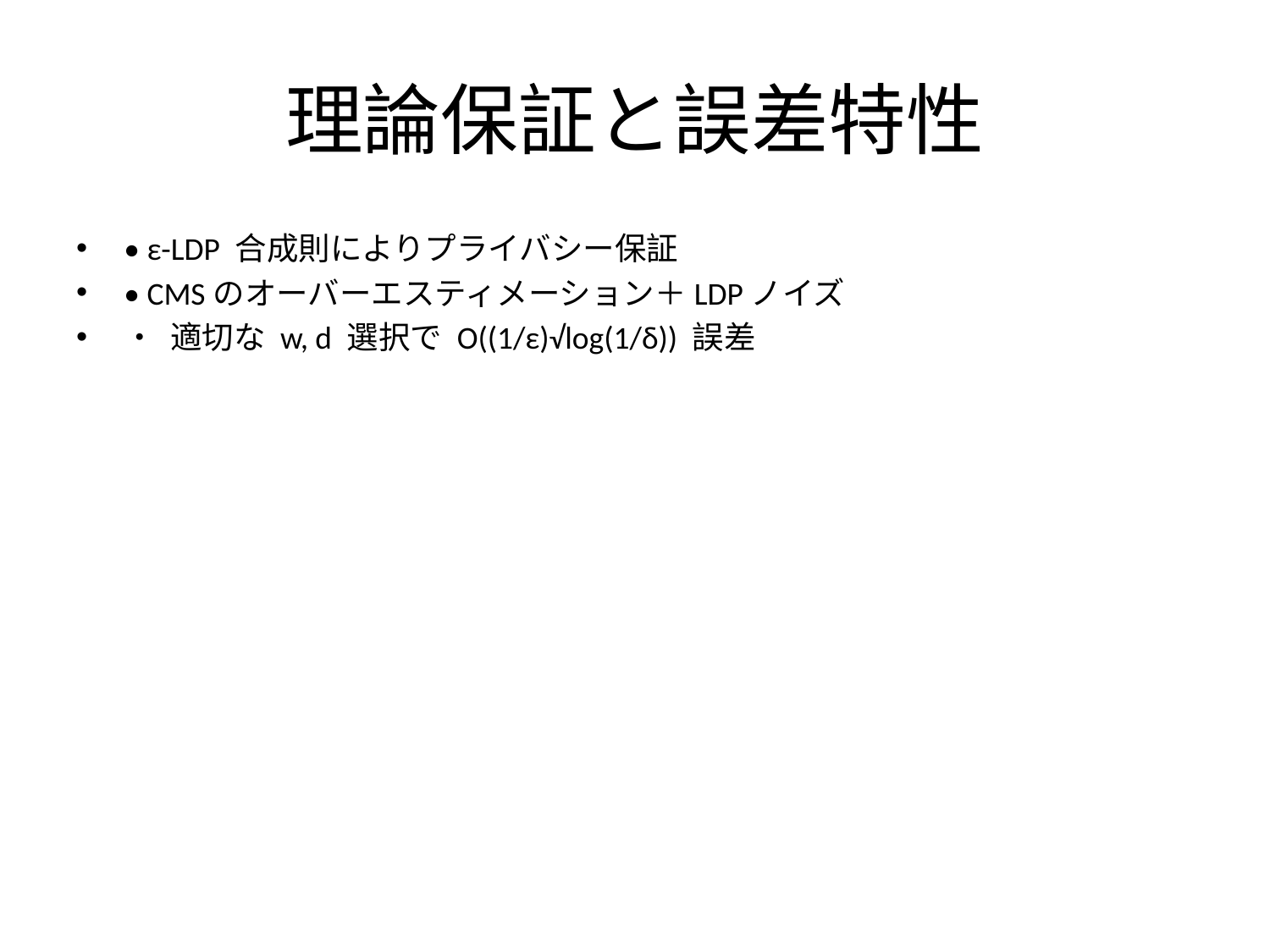

# 理論保証と誤差特性
• ε-LDP 合成則によりプライバシー保証
• CMSのオーバーエスティメーション＋LDPノイズ
• 適切な w, d 選択で O((1/ε)√log(1/δ)) 誤差